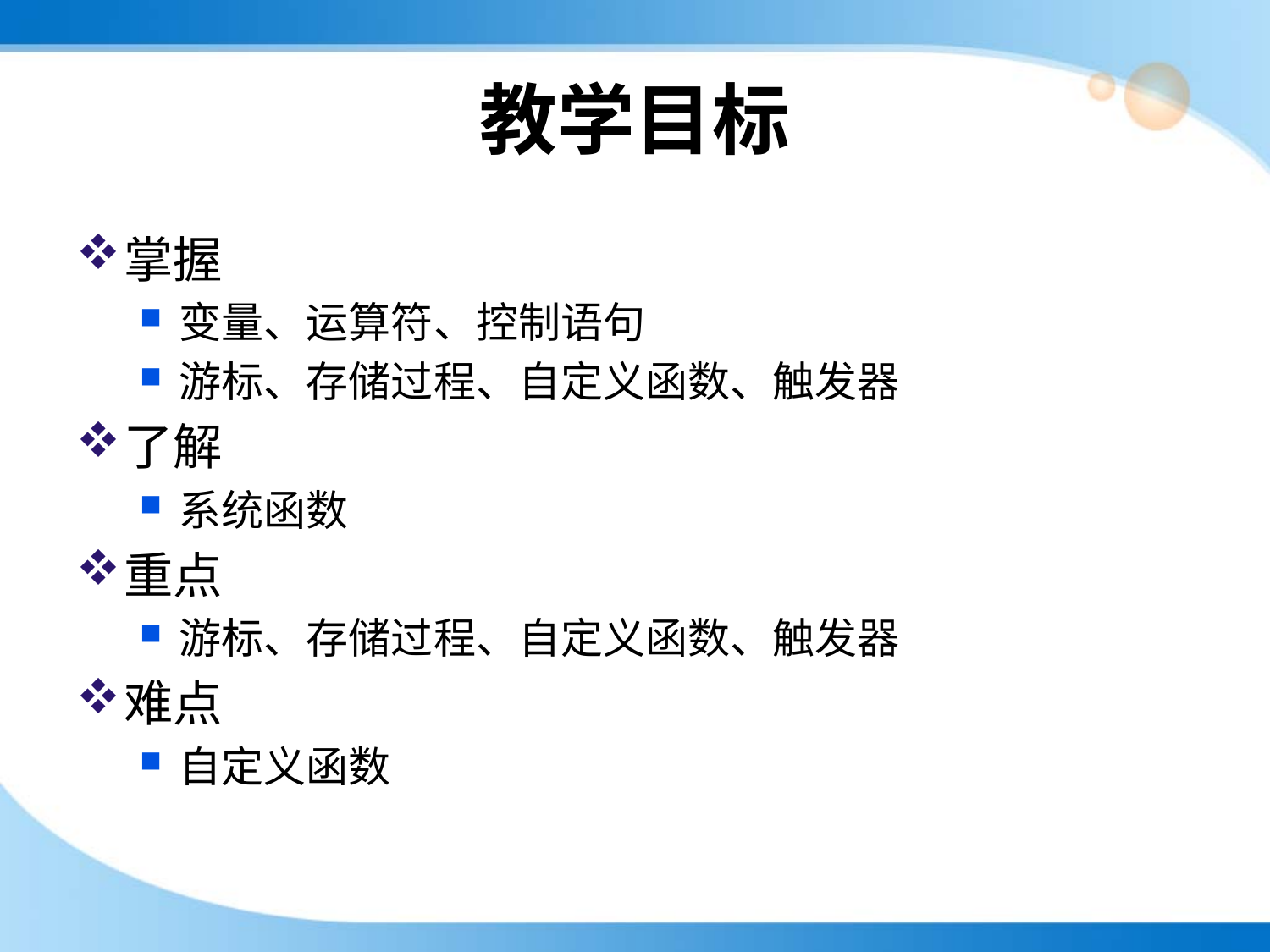

# 教学目标
掌握
变量、运算符、控制语句
游标、存储过程、自定义函数、触发器
了解
系统函数
重点
游标、存储过程、自定义函数、触发器
难点
自定义函数